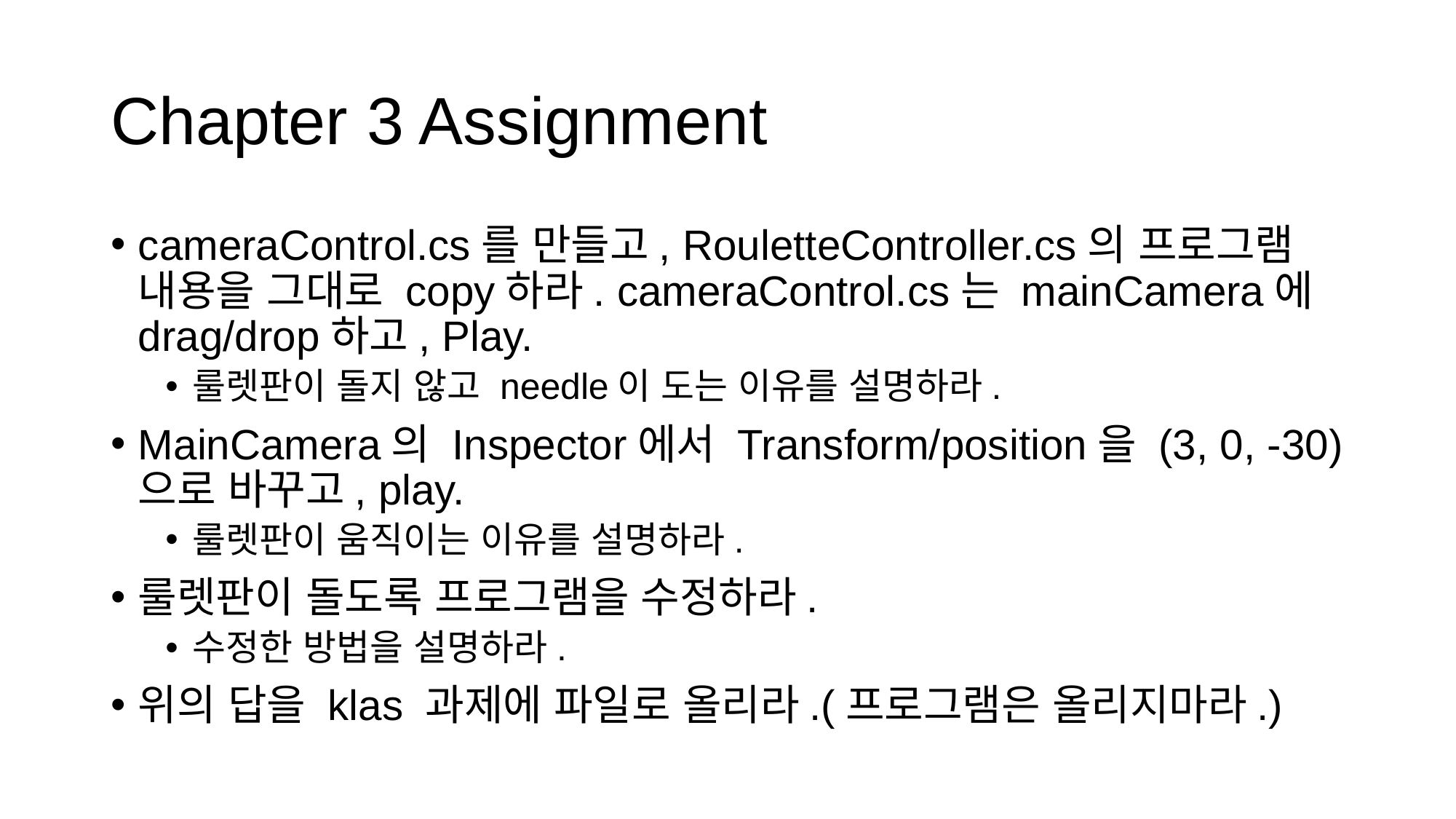

# Chapter 3 Assignment
cameraControl.cs를 만들고, RouletteController.cs의 프로그램 내용을 그대로 copy하라. cameraControl.cs는 mainCamera에 drag/drop하고, Play.
룰렛판이 돌지 않고 needle이 도는 이유를 설명하라.
MainCamera의 Inspector에서 Transform/position을 (3, 0, -30)으로 바꾸고, play.
룰렛판이 움직이는 이유를 설명하라.
룰렛판이 돌도록 프로그램을 수정하라.
수정한 방법을 설명하라.
위의 답을 klas 과제에 파일로 올리라.(프로그램은 올리지마라.)